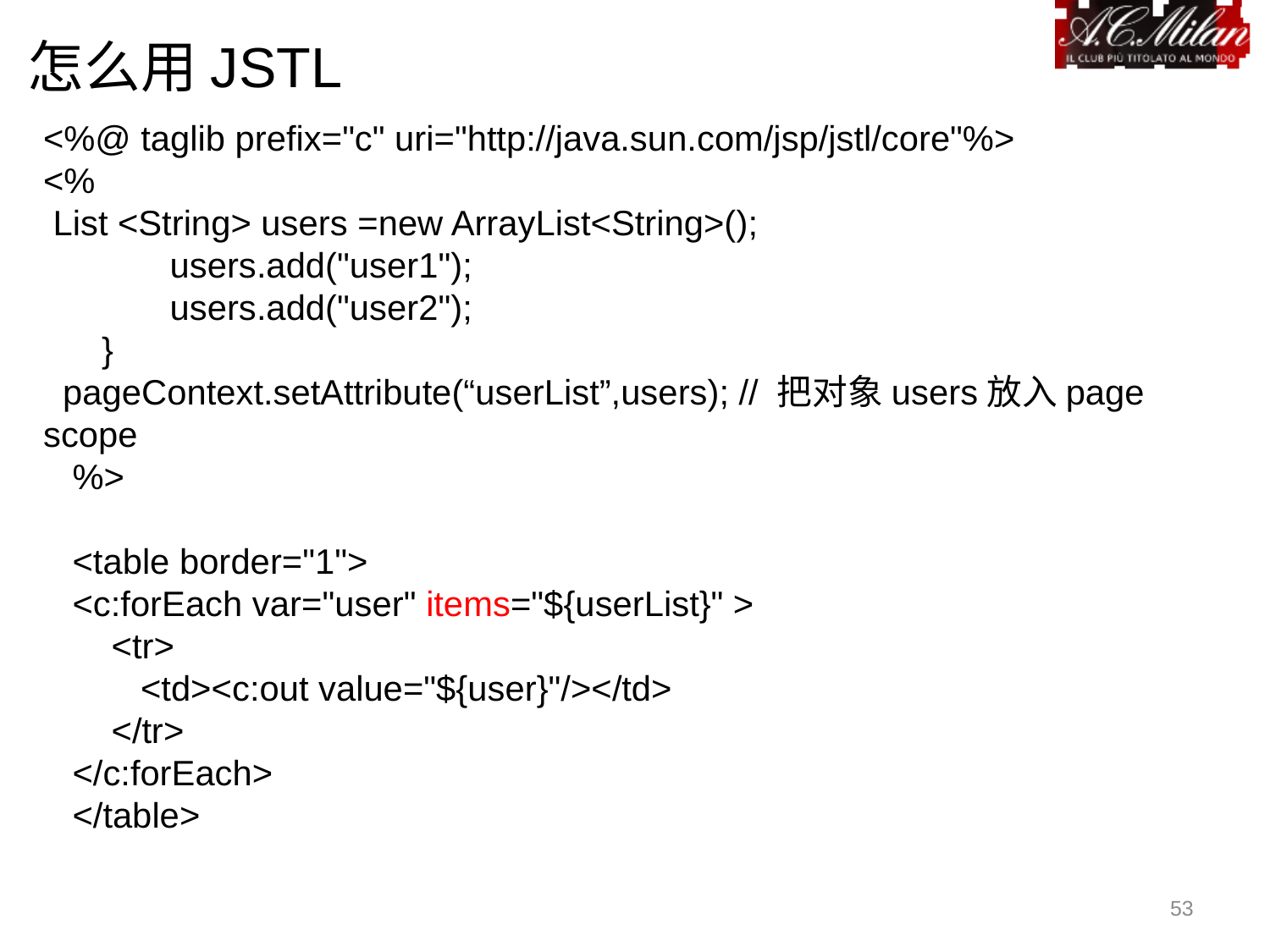

怎么用JSTL
<%@ taglib prefix="c" uri="http://java.sun.com/jsp/jstl/core"%>
<%
 List <String> users =new ArrayList<String>();
             users.add("user1");
             users.add("user2");
      }
  pageContext.setAttribute(“userList”,users); // 把对象users放入page scope
   %>

   <table border="1">
   <c:forEach var="user" items="${userList}" >
       <tr>
          <td><c:out value="${user}"/></td>
       </tr>
   </c:forEach>
   </table>
53